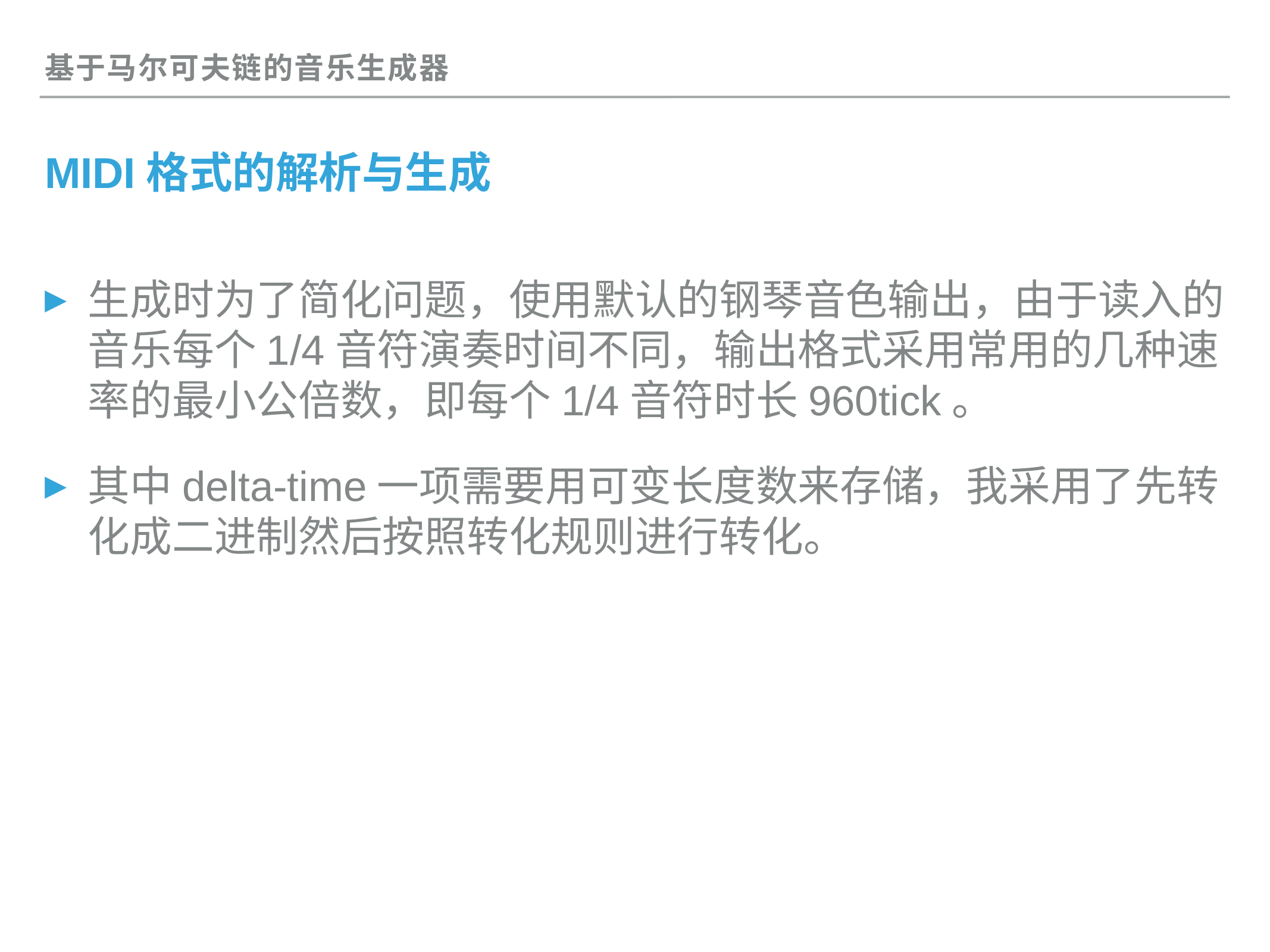

基于马尔可夫链的音乐生成器
# midi格式的解析与生成
生成时为了简化问题，使用默认的钢琴音色输出，由于读入的音乐每个1/4音符演奏时间不同，输出格式采用常用的几种速率的最小公倍数，即每个1/4音符时长960tick。
其中delta-time一项需要用可变长度数来存储，我采用了先转化成二进制然后按照转化规则进行转化。